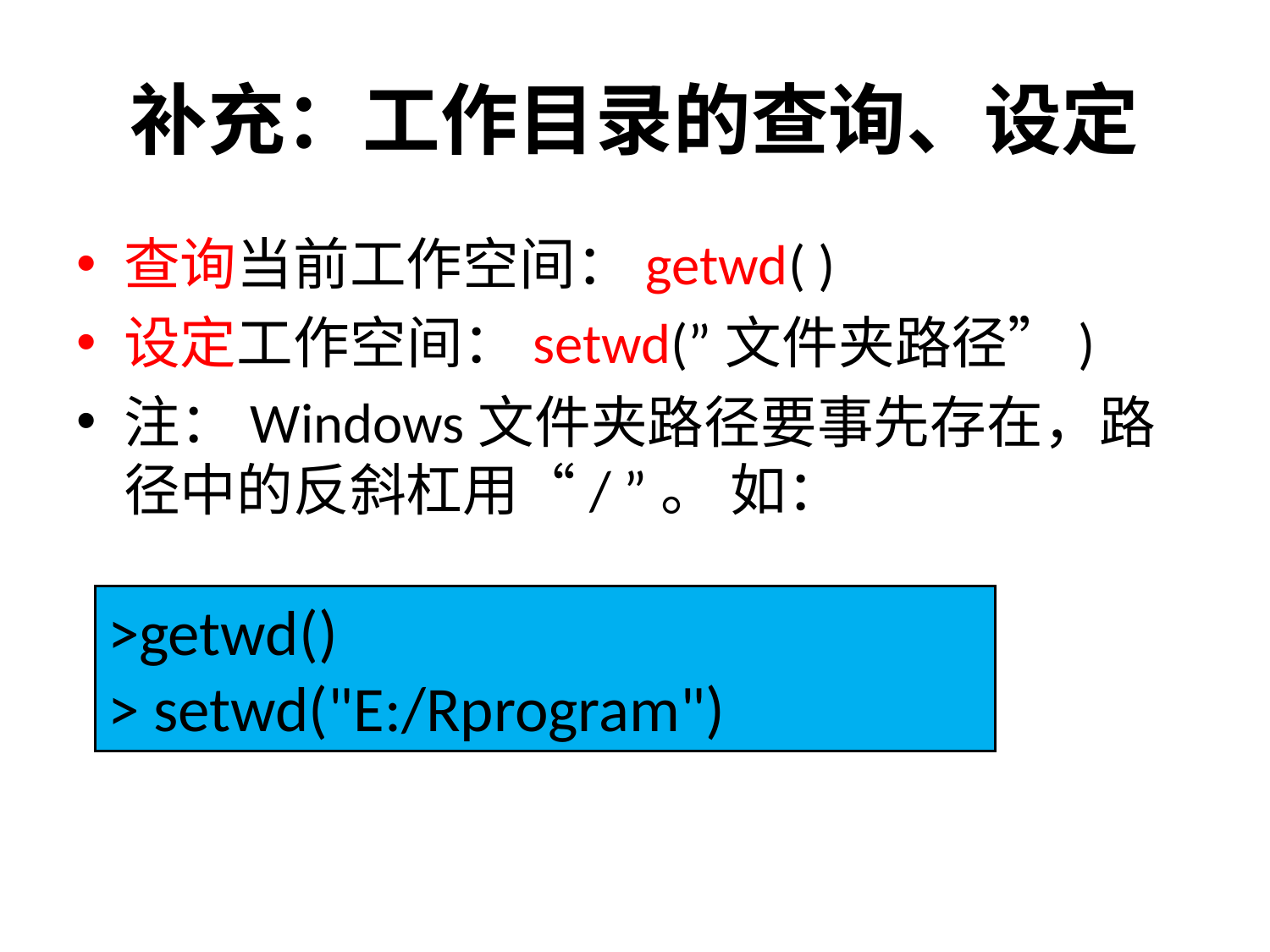

# 补充：工作目录的查询、设定
查询当前工作空间：getwd( )
设定工作空间：setwd(”文件夹路径”)
注：Windows文件夹路径要事先存在，路径中的反斜杠用“/ ”。 如：

>getwd()
> setwd("E:/Rprogram")